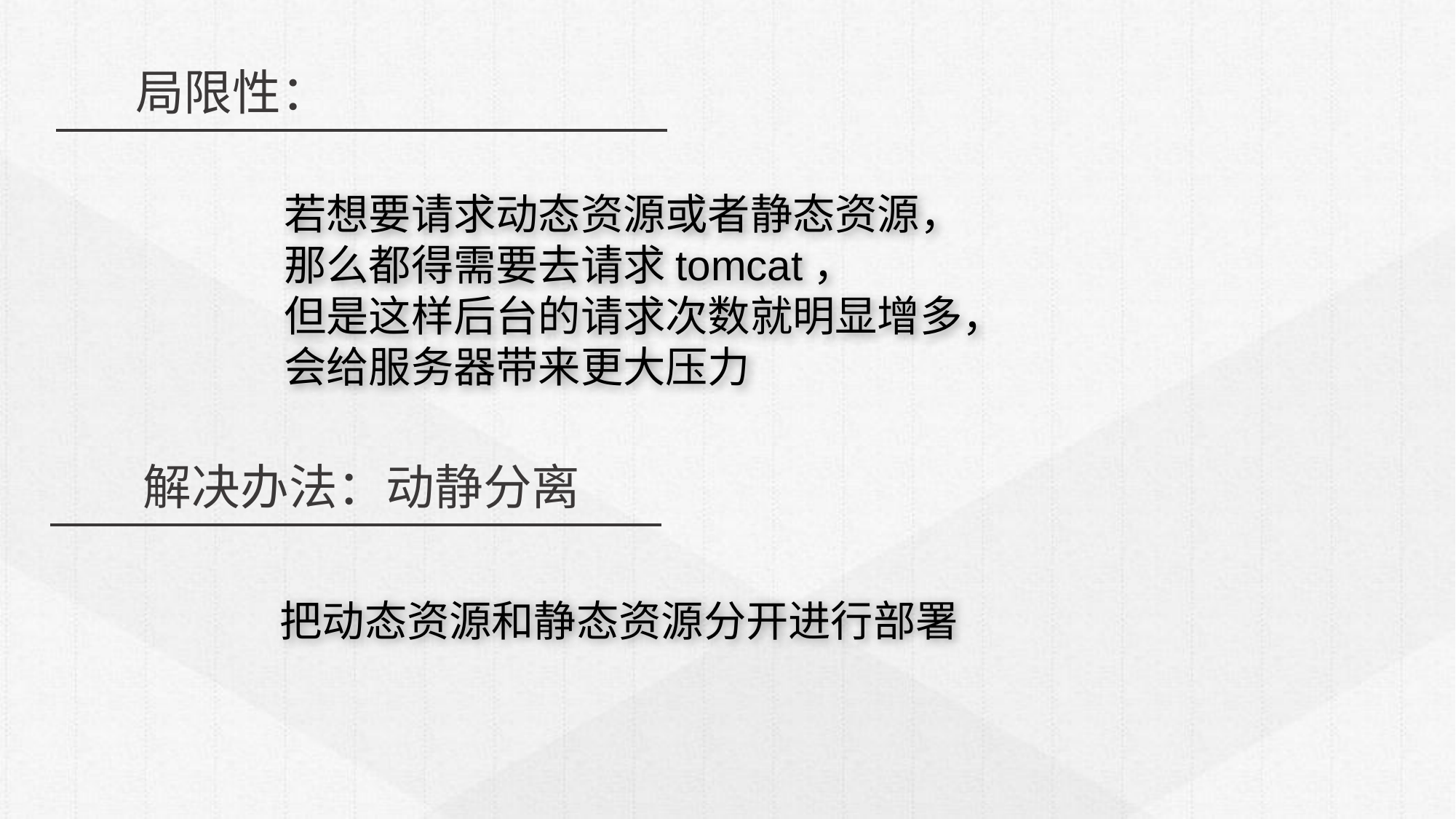

局限性：
若想要请求动态资源或者静态资源，
那么都得需要去请求tomcat，
但是这样后台的请求次数就明显增多，
会给服务器带来更大压力
解决办法：动静分离
把动态资源和静态资源分开进行部署